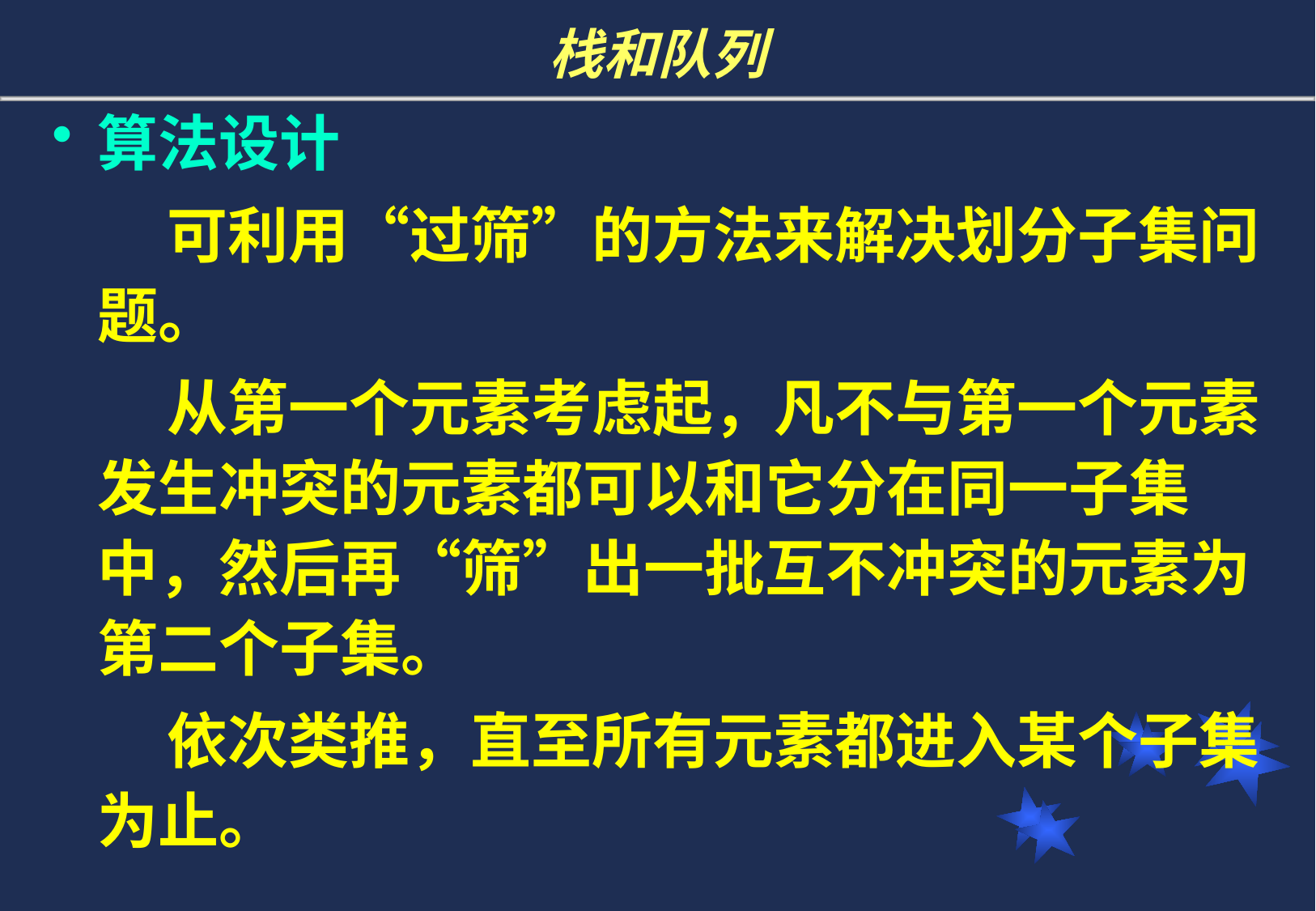

# 栈和队列
算法设计
	    可利用“过筛”的方法来解决划分子集问题。
	    从第一个元素考虑起，凡不与第一个元素发生冲突的元素都可以和它分在同一子集中，然后再“筛”出一批互不冲突的元素为第二个子集。
	    依次类推，直至所有元素都进入某个子集为止。